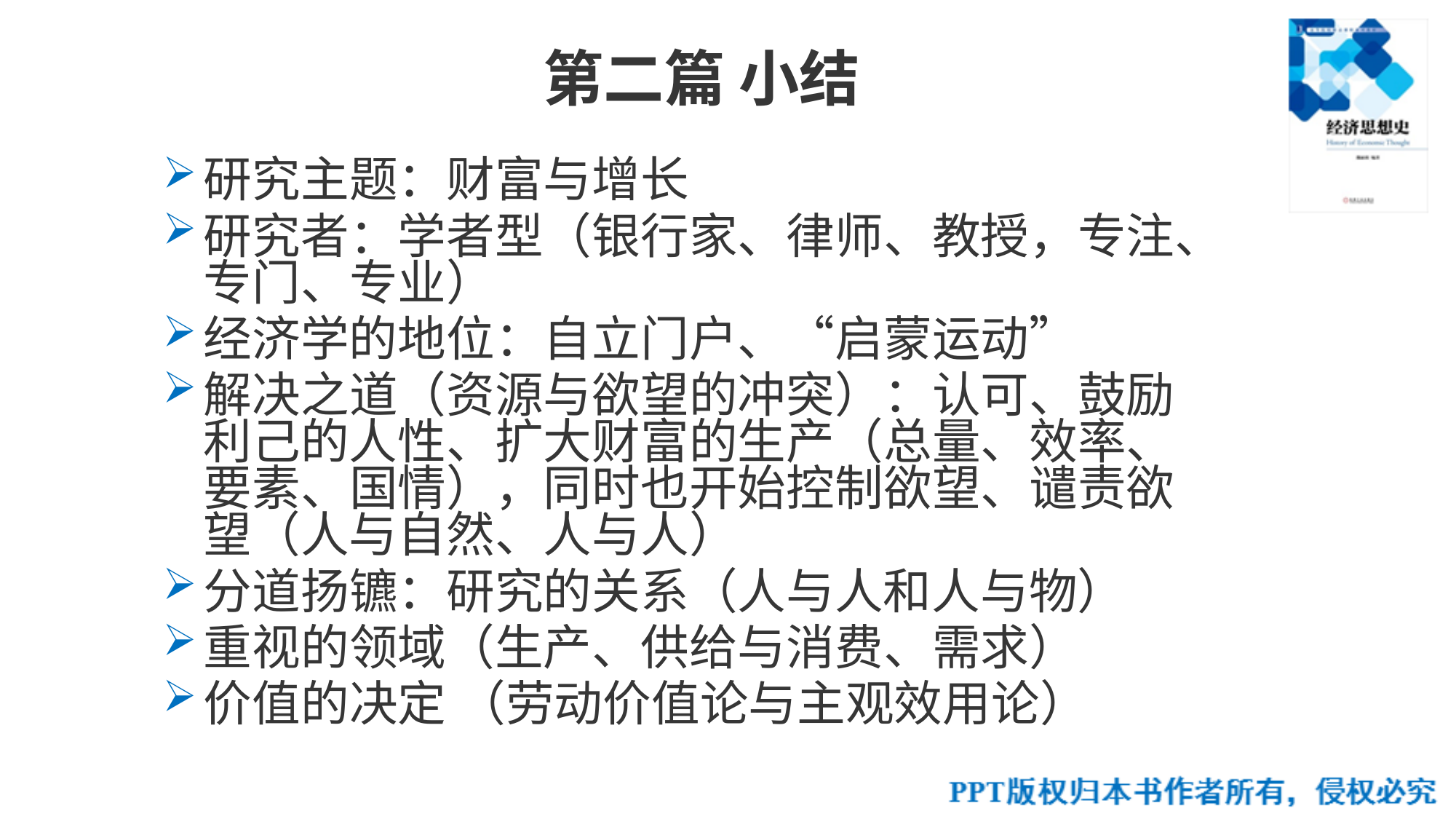

# 第二篇 小结
研究主题：财富与增长
研究者：学者型（银行家、律师、教授，专注、专门、专业）
经济学的地位：自立门户、“启蒙运动”
解决之道（资源与欲望的冲突）：认可、鼓励利己的人性、扩大财富的生产（总量、效率、要素、国情），同时也开始控制欲望、谴责欲望（人与自然、人与人）
分道扬镳：研究的关系（人与人和人与物）
重视的领域（生产、供给与消费、需求）
价值的决定 （劳动价值论与主观效用论）